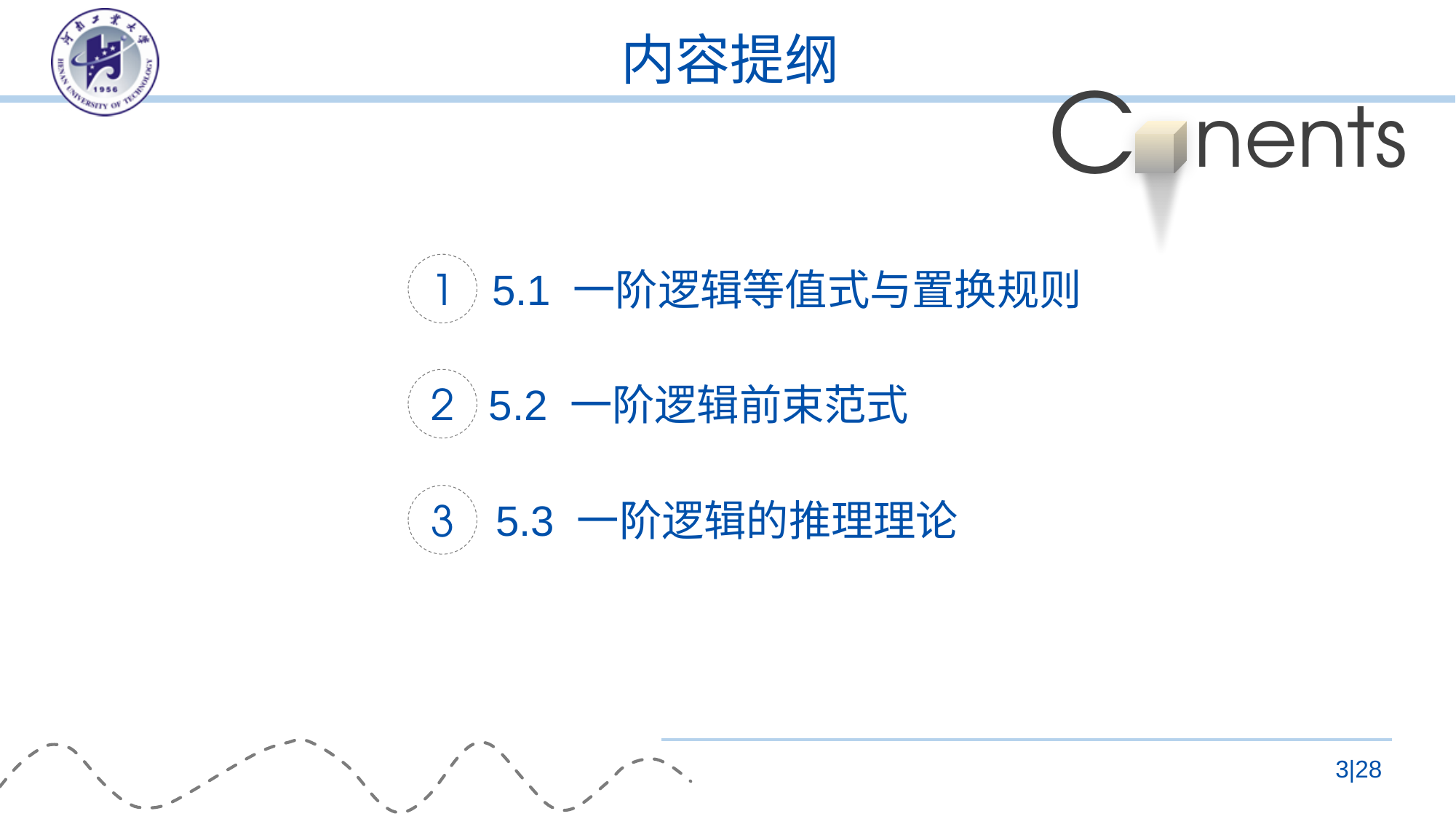

# 内容提纲
C
nents

1
5.1 一阶逻辑等值式与置换规则
2
5.2 一阶逻辑前束范式
3
5.3 一阶逻辑的推理理论
3|28